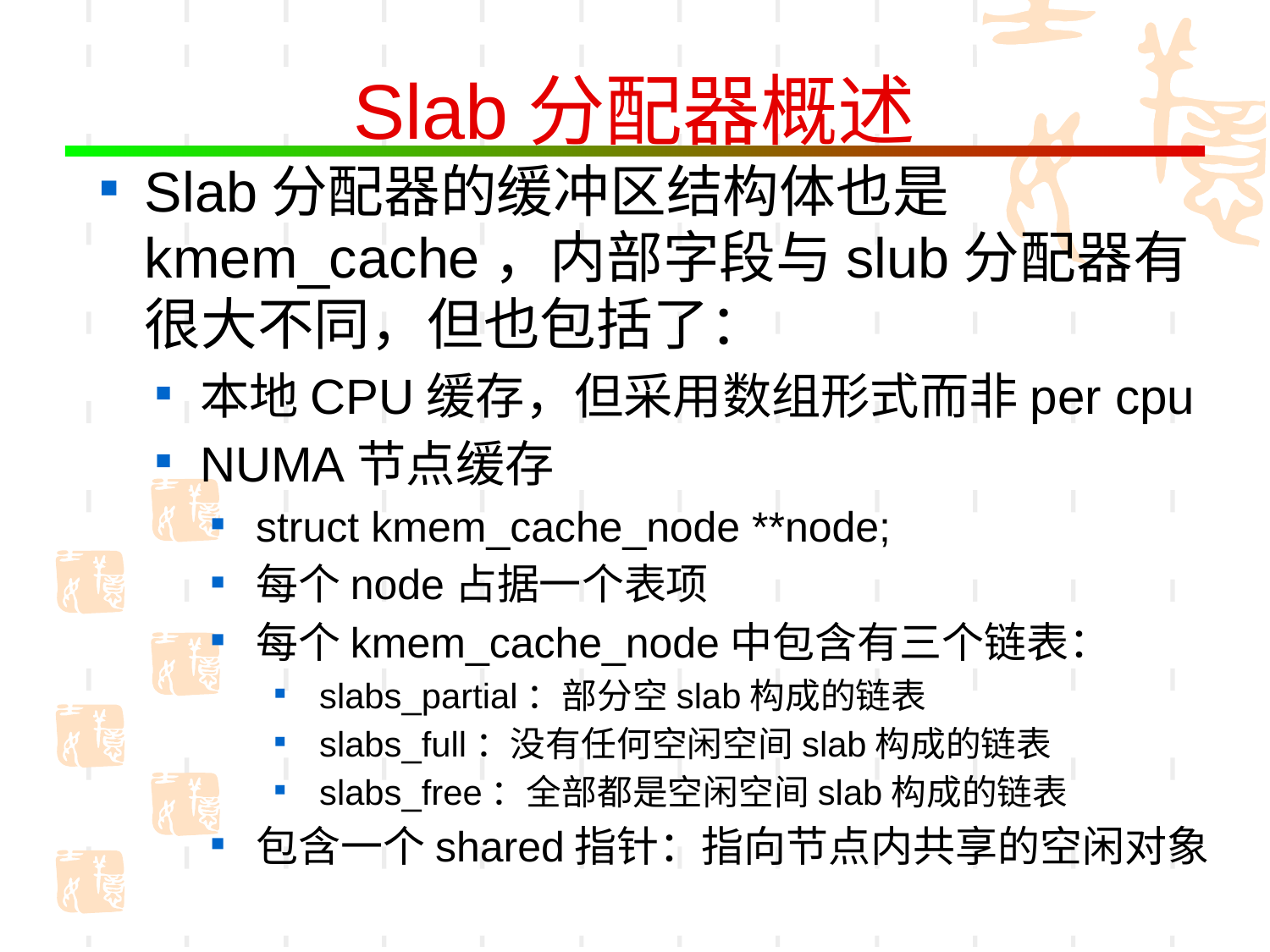

# Slab分配器概述
Slab分配器的缓冲区结构体也是kmem_cache，内部字段与slub分配器有很大不同，但也包括了：
本地CPU缓存，但采用数组形式而非per cpu
NUMA节点缓存
struct kmem_cache_node **node;
每个node占据一个表项
每个kmem_cache_node中包含有三个链表：
slabs_partial：部分空slab构成的链表
slabs_full：没有任何空闲空间slab构成的链表
slabs_free：全部都是空闲空间slab构成的链表
包含一个shared指针：指向节点内共享的空闲对象